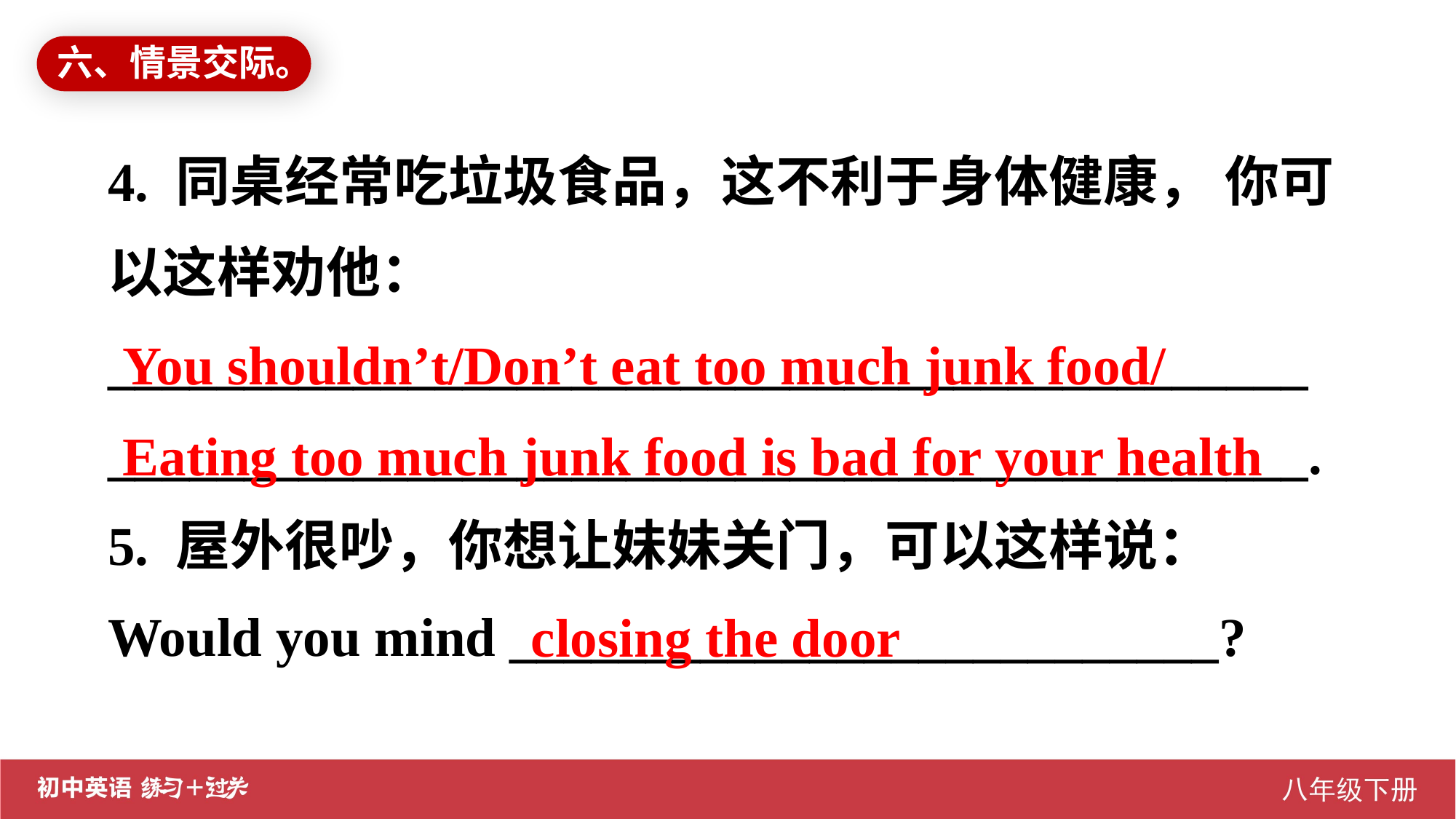

六、情景交际。

4. 同桌经常吃垃圾食品，这不利于身体健康， 你可以这样劝他：
____________________________________________
____________________________________________.
5. 屋外很吵，你想让妹妹关门，可以这样说：
Would you mind __________________________?
You shouldn’t/Don’t eat too much junk food/
Eating too much junk food is bad for your health
closing the door